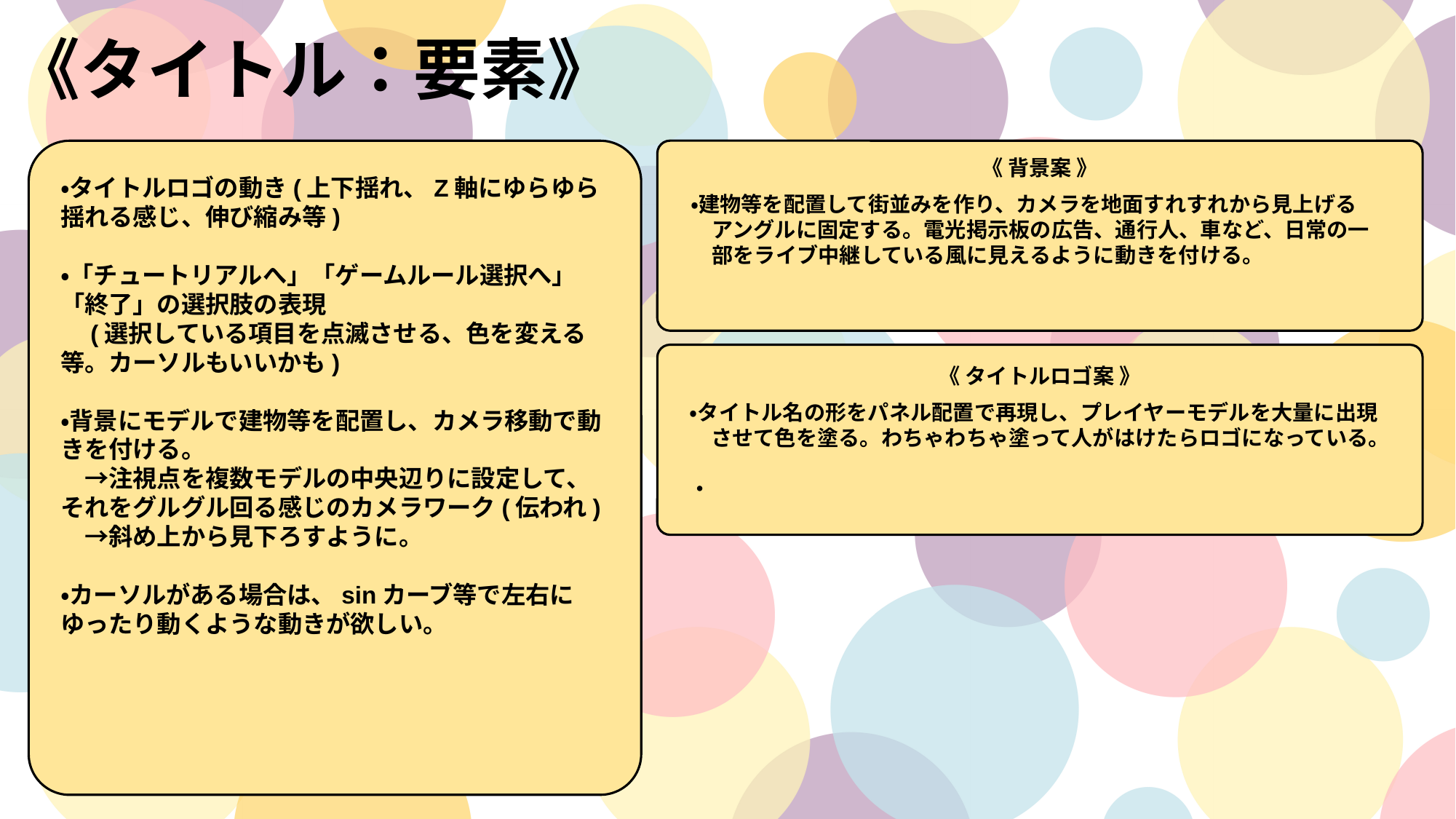

《タイトル：要素》

《 背景案 》
・タイトルロゴの動き(上下揺れ、Z軸にゆらゆら揺れる感じ、伸び縮み等)

・「チュートリアルへ」「ゲームルール選択へ」「終了」の選択肢の表現
　(選択している項目を点滅させる、色を変える等。カーソルもいいかも)

・背景にモデルで建物等を配置し、カメラ移動で動きを付ける。
　→注視点を複数モデルの中央辺りに設定して、それをグルグル回る感じのカメラワーク(伝われ)
　→斜め上から見下ろすように。

・カーソルがある場合は、sinカーブ等で左右にゆったり動くような動きが欲しい。
・建物等を配置して街並みを作り、カメラを地面すれすれから見上げる
　アングルに固定する。電光掲示板の広告、通行人、車など、日常の一
　部をライブ中継している風に見えるように動きを付ける。

《 タイトルロゴ案 》
・タイトル名の形をパネル配置で再現し、プレイヤーモデルを大量に出現
　させて色を塗る。わちゃわちゃ塗って人がはけたらロゴになっている。

・